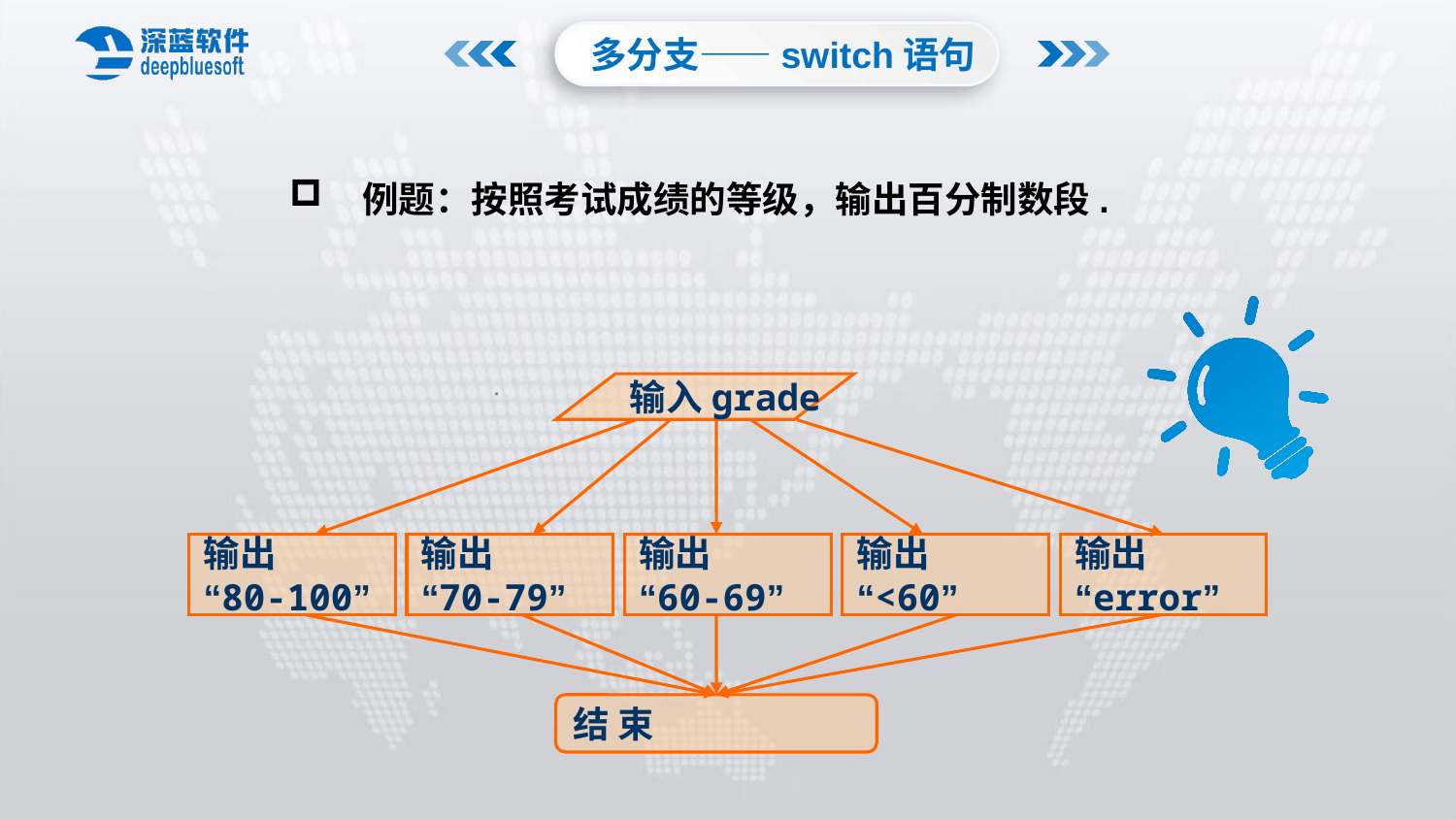

多分支——switch语句

例题：按照考试成绩的等级，输出百分制数段.

输入grade

输出
“80-100”
输出
“70-79”
输出
“60-69”
输出
“<60”
输出
“error”

结 束